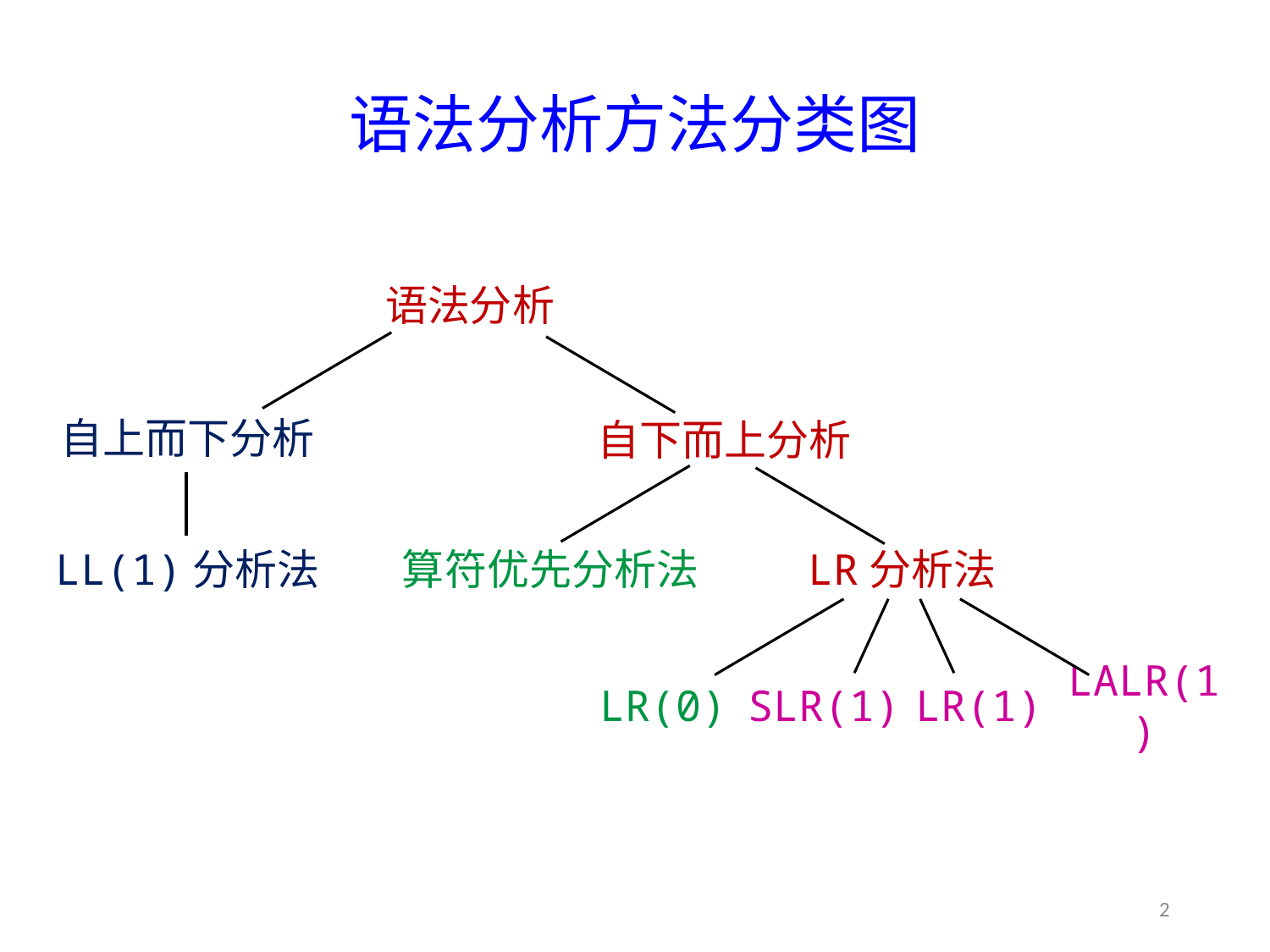

# 语法分析方法分类图
语法分析
自上而下分析
自下而上分析
LL(1)分析法
算符优先分析法
LR分析法
LR(0)
SLR(1)
LR(1)
LALR(1)
2